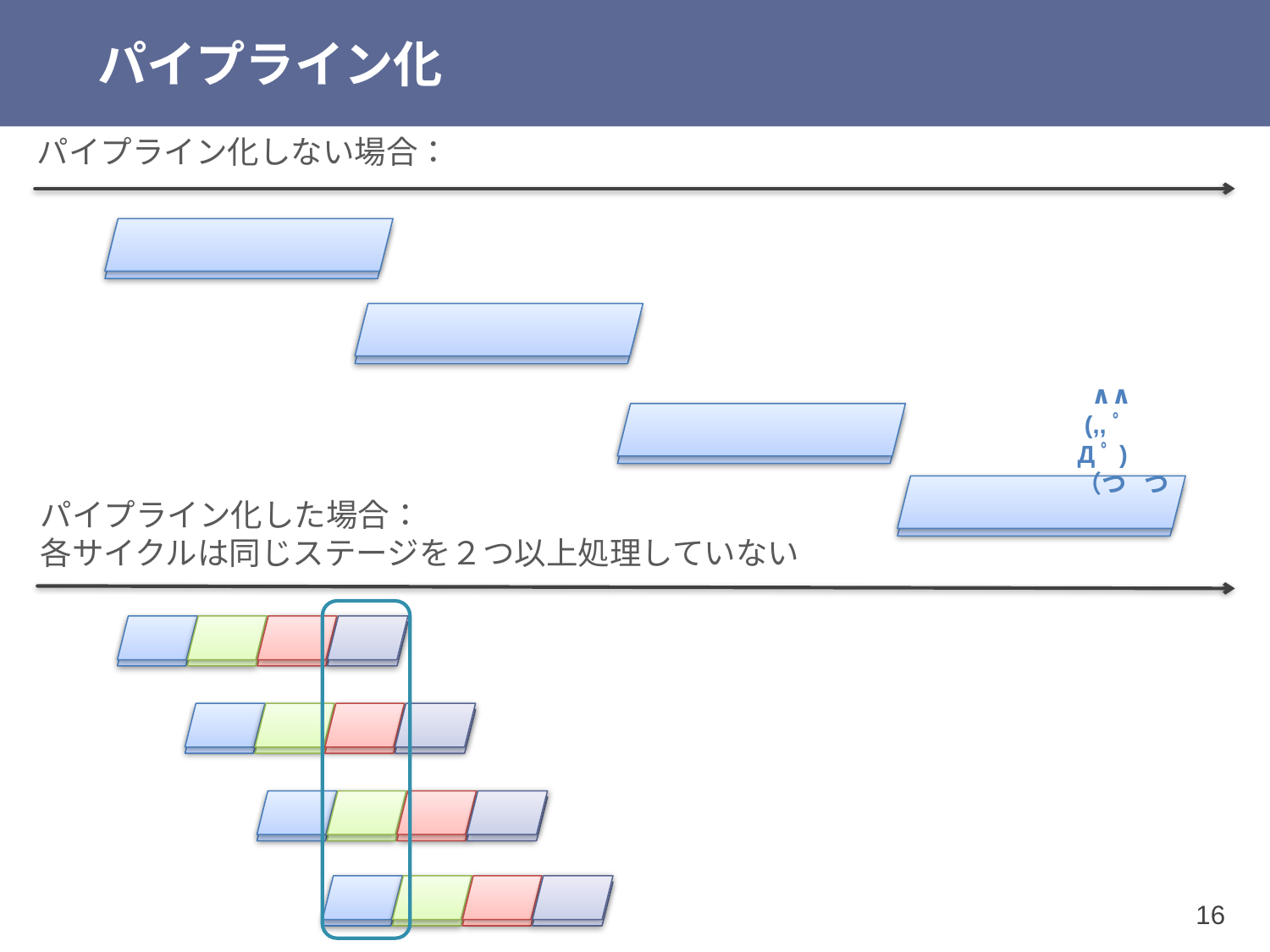

# パイプライン化
パイプライン化しない場合：

  ∧∧
 (,,ﾟДﾟ)
（つ   つ

パイプライン化した場合：
各サイクルは同じステージを２つ以上処理していない